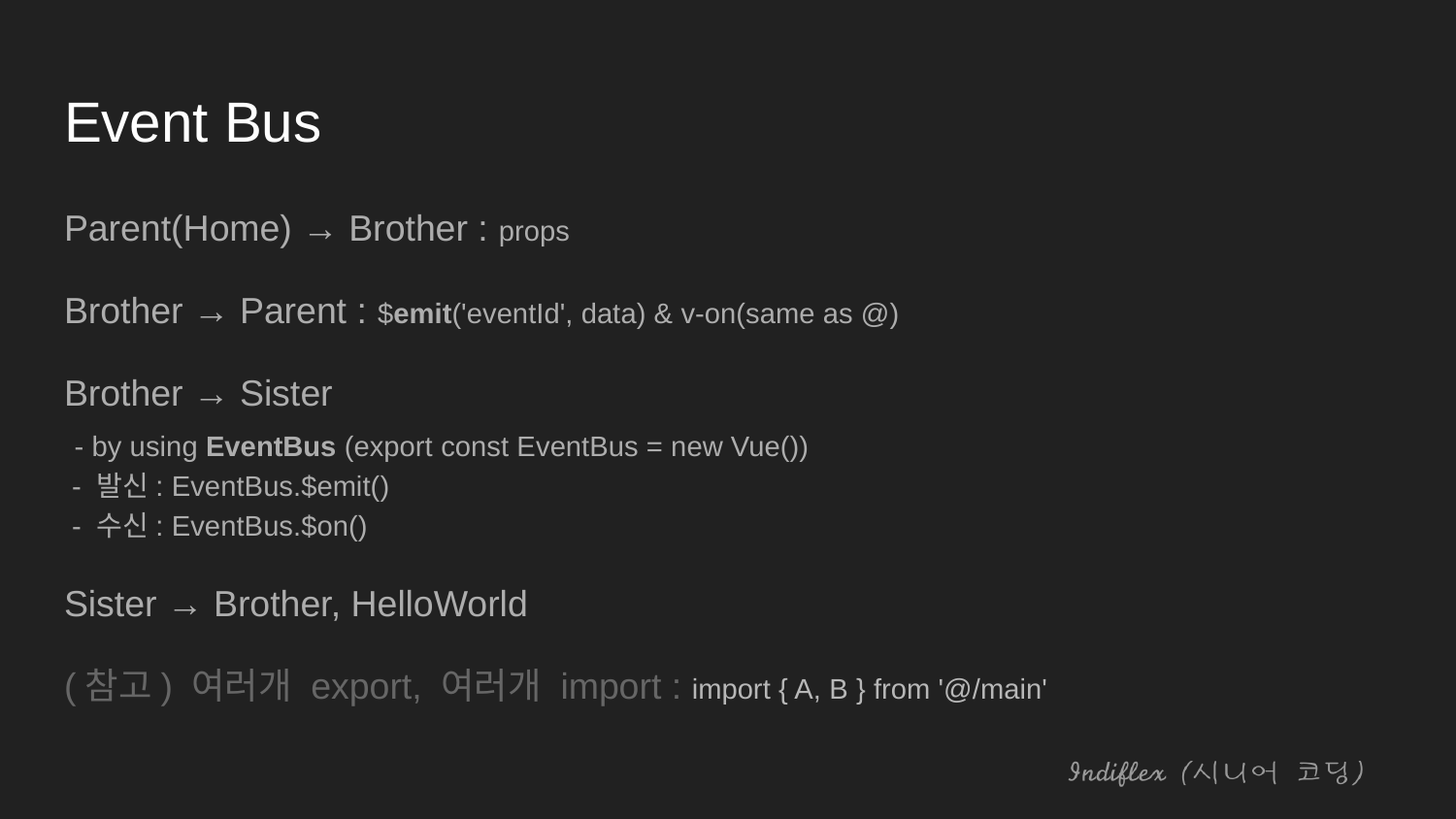

# Event Bus
Parent(Home) → Brother : props
Brother → Parent : $emit('eventId', data) & v-on(same as @)
Brother → Sister
 - by using EventBus (export const EventBus = new Vue())
 - 발신: EventBus.$emit()
 - 수신: EventBus.$on()
Sister → Brother, HelloWorld
(참고) 여러개 export, 여러개 import : import { A, B } from '@/main'